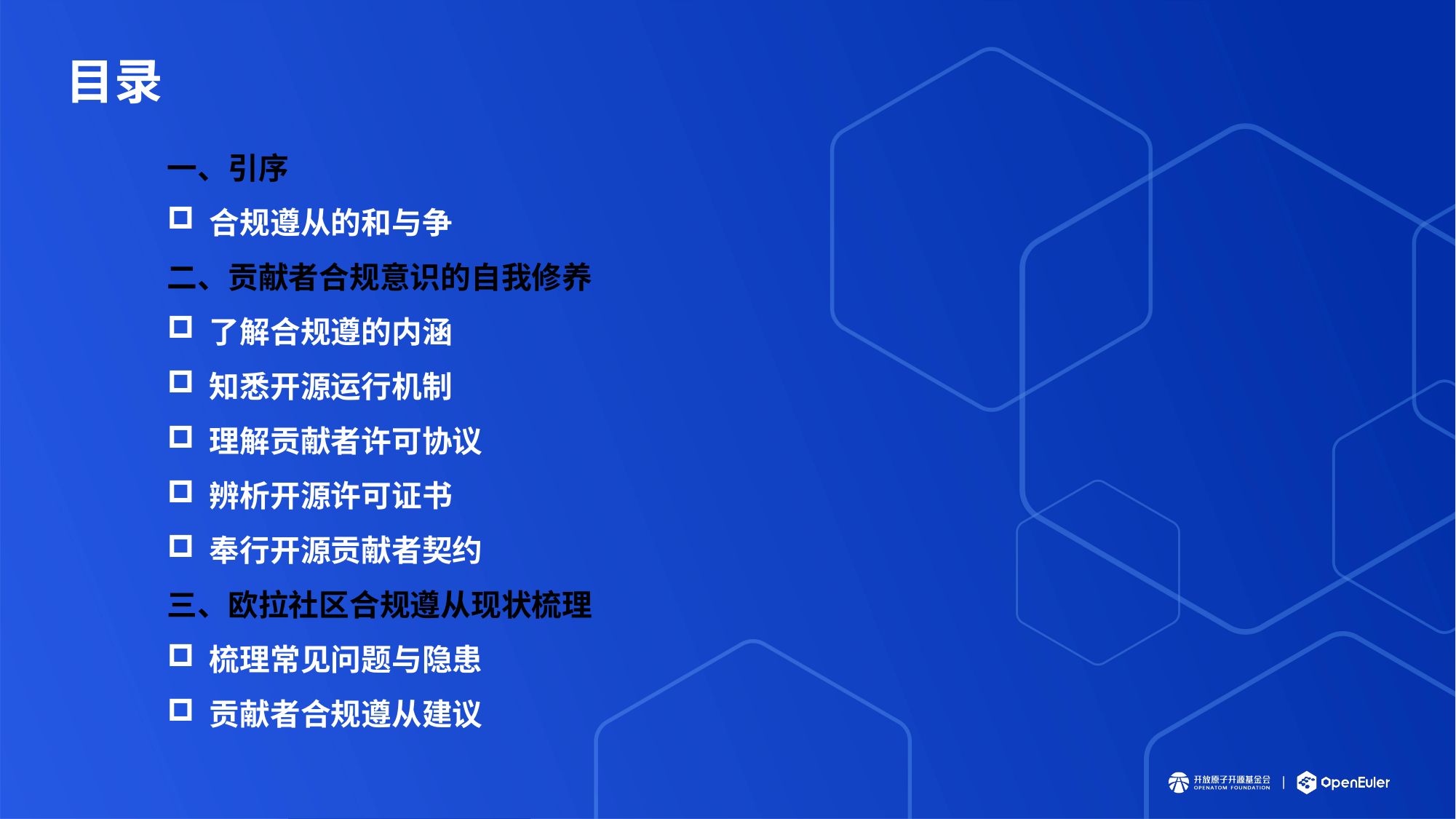

# 目录
一、引序
 合规遵从的和与争
二、贡献者合规意识的自我修养
 了解合规遵的内涵
 知悉开源运行机制
 理解贡献者许可协议
 辨析开源许可证书
 奉行开源贡献者契约
三、欧拉社区合规遵从现状梳理
 梳理常见问题与隐患
 贡献者合规遵从建议